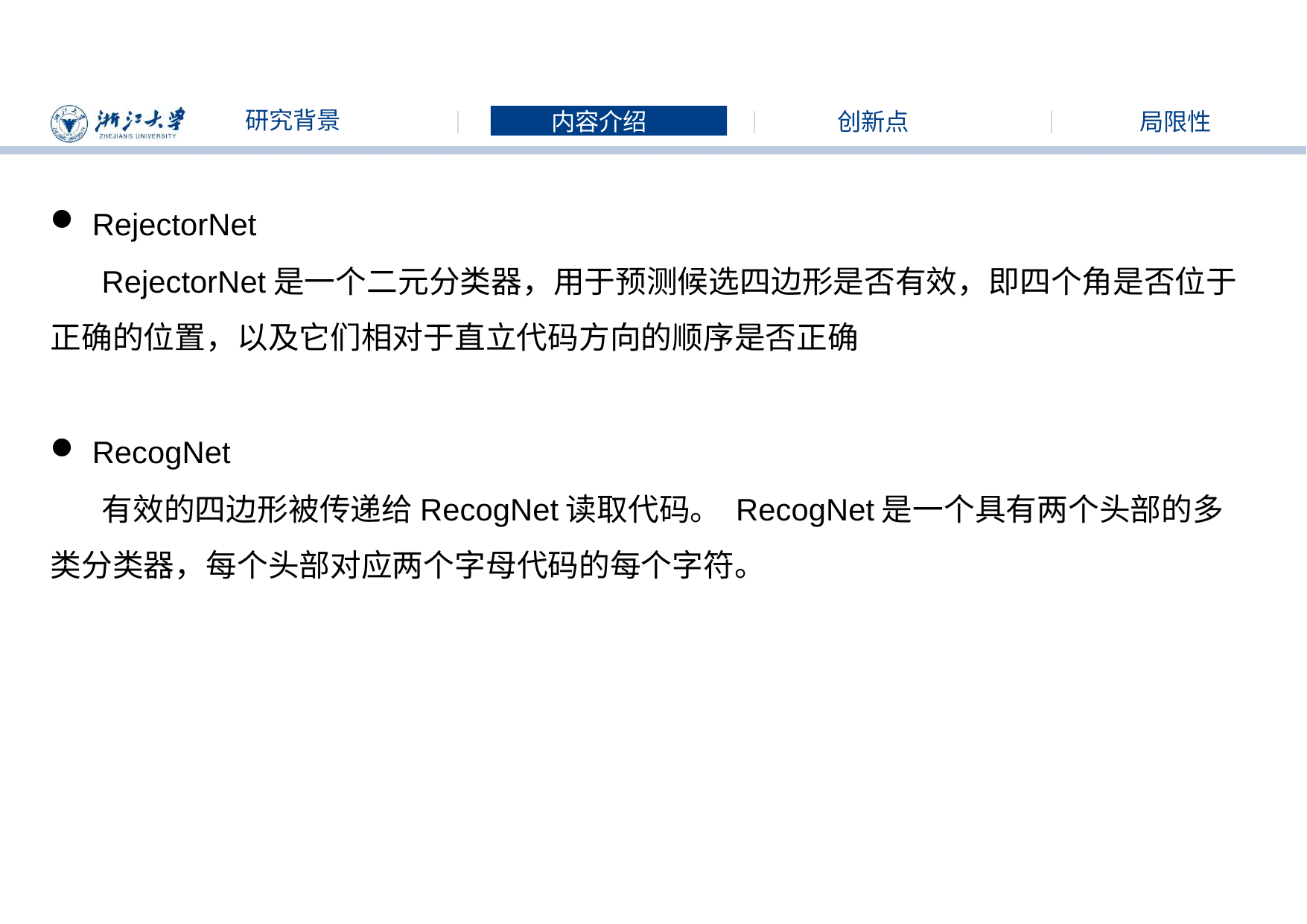

研究背景
创新点
局限性
内容介绍

RejectorNet
	RejectorNet是一个二元分类器，用于预测候选四边形是否有效，即四个角是否位于正确的位置，以及它们相对于直立代码方向的顺序是否正确

RecogNet
	有效的四边形被传递给RecogNet读取代码。 RecogNet是一个具有两个头部的多类分类器，每个头部对应两个字母代码的每个字符。